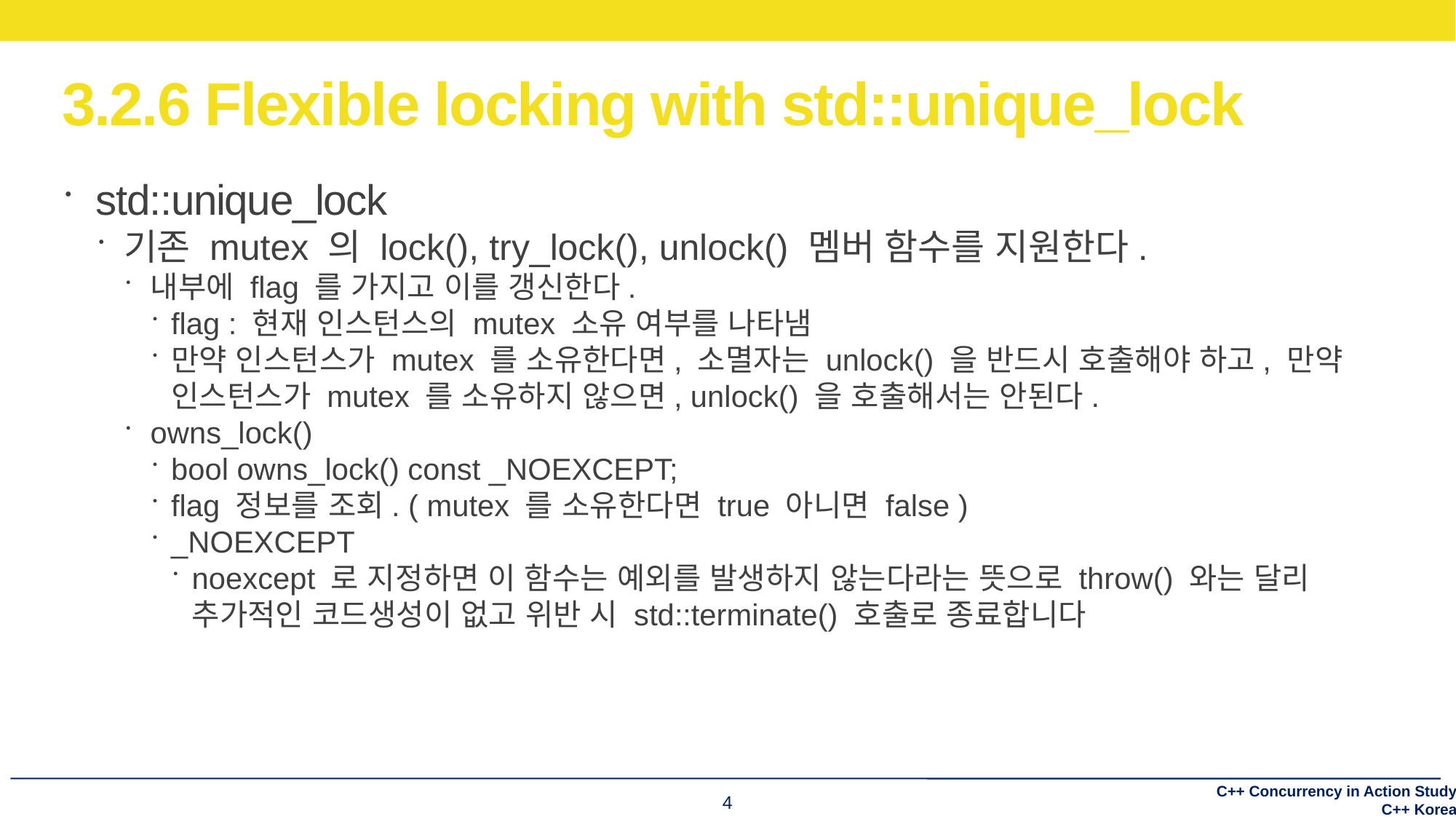

3.2.6 Flexible locking with std::unique_lock
std::unique_lock
기존 mutex 의 lock(), try_lock(), unlock() 멤버 함수를 지원한다.
내부에 flag 를 가지고 이를 갱신한다.
flag : 현재 인스턴스의 mutex 소유 여부를 나타냄
만약 인스턴스가 mutex 를 소유한다면, 소멸자는 unlock() 을 반드시 호출해야 하고, 만약 인스턴스가 mutex 를 소유하지 않으면, unlock() 을 호출해서는 안된다.
owns_lock()
bool owns_lock() const _NOEXCEPT;
flag 정보를 조회. ( mutex 를 소유한다면 true 아니면 false )
_NOEXCEPT
noexcept 로 지정하면 이 함수는 예외를 발생하지 않는다라는 뜻으로 throw() 와는 달리 추가적인 코드생성이 없고 위반 시 std::terminate() 호출로 종료합니다
4